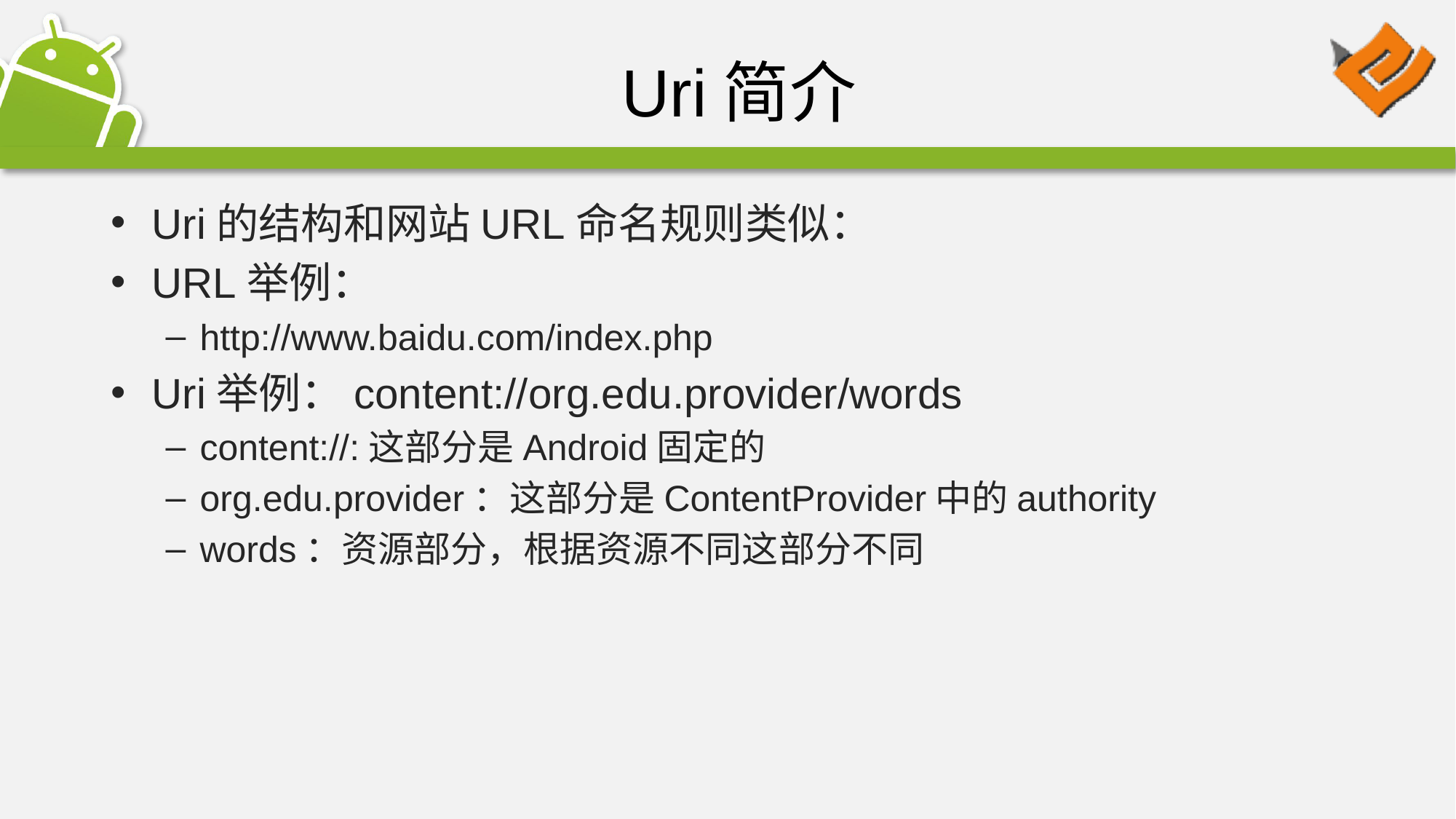

# Uri简介
Uri的结构和网站URL命名规则类似：
URL举例：
http://www.baidu.com/index.php
Uri举例：content://org.edu.provider/words
content://:这部分是Android固定的
org.edu.provider：这部分是ContentProvider中的authority
words：资源部分，根据资源不同这部分不同